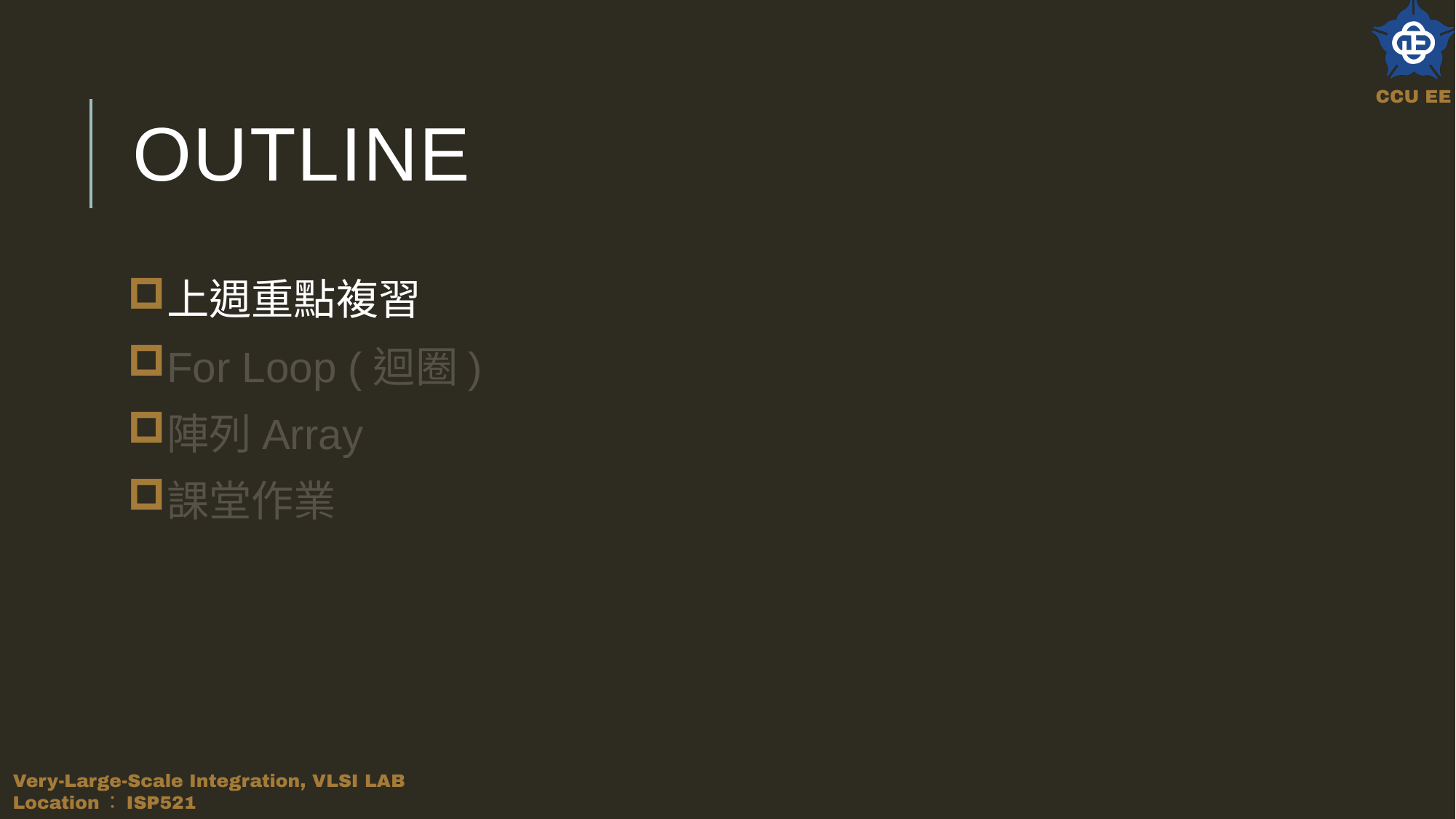

# Outline
上週重點複習
For Loop (迴圈)
陣列Array
課堂作業